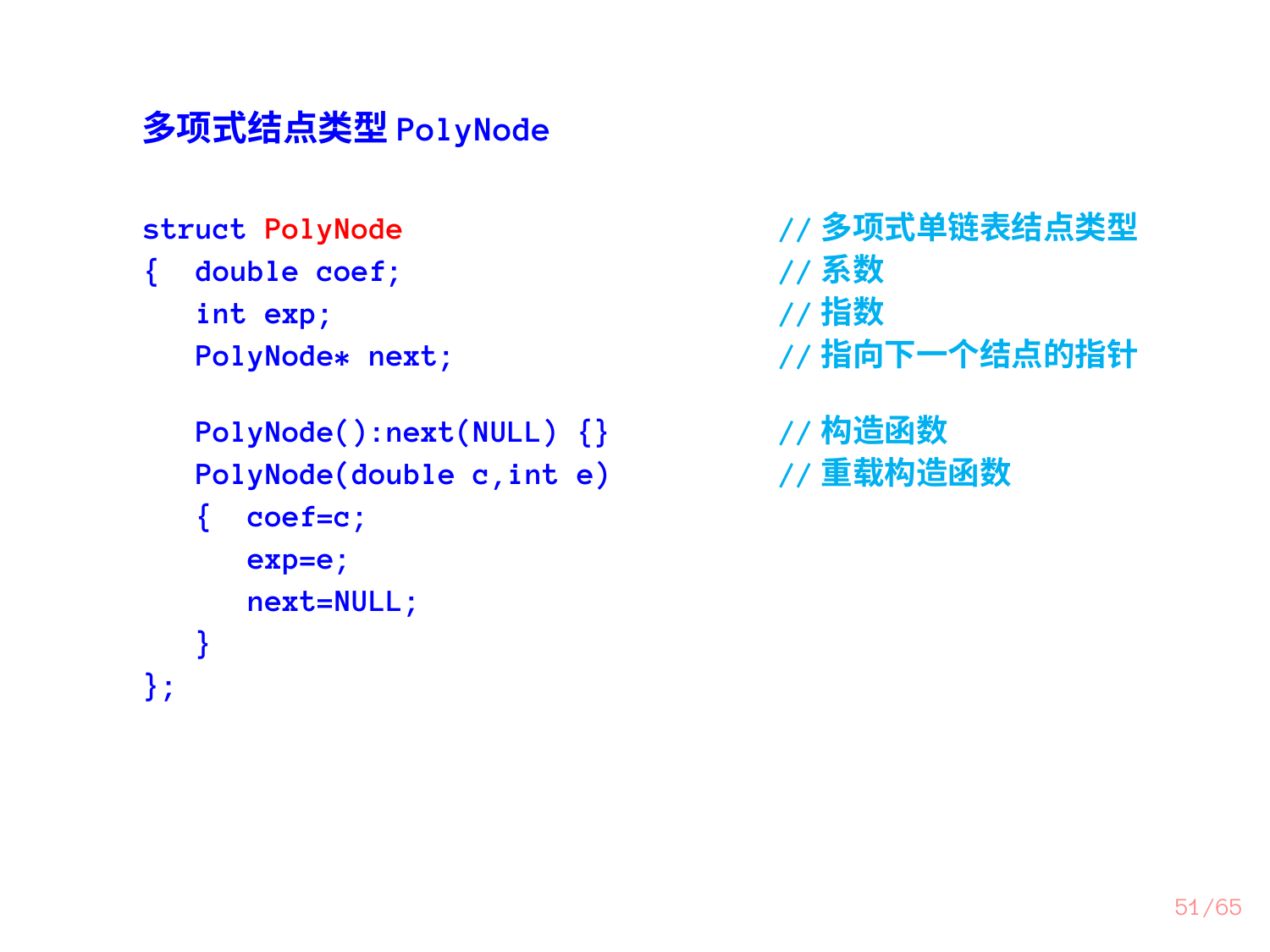

多项式结点类型PolyNode
struct PolyNode			//多项式单链表结点类型
{  double coef;			//系数
   int exp;				//指数
   PolyNode* next;			//指向下一个结点的指针
   PolyNode():next(NULL) {}		//构造函数
   PolyNode(double c,int e)		//重载构造函数
   {  coef=c;
      exp=e;
      next=NULL;
   }
};
51/65